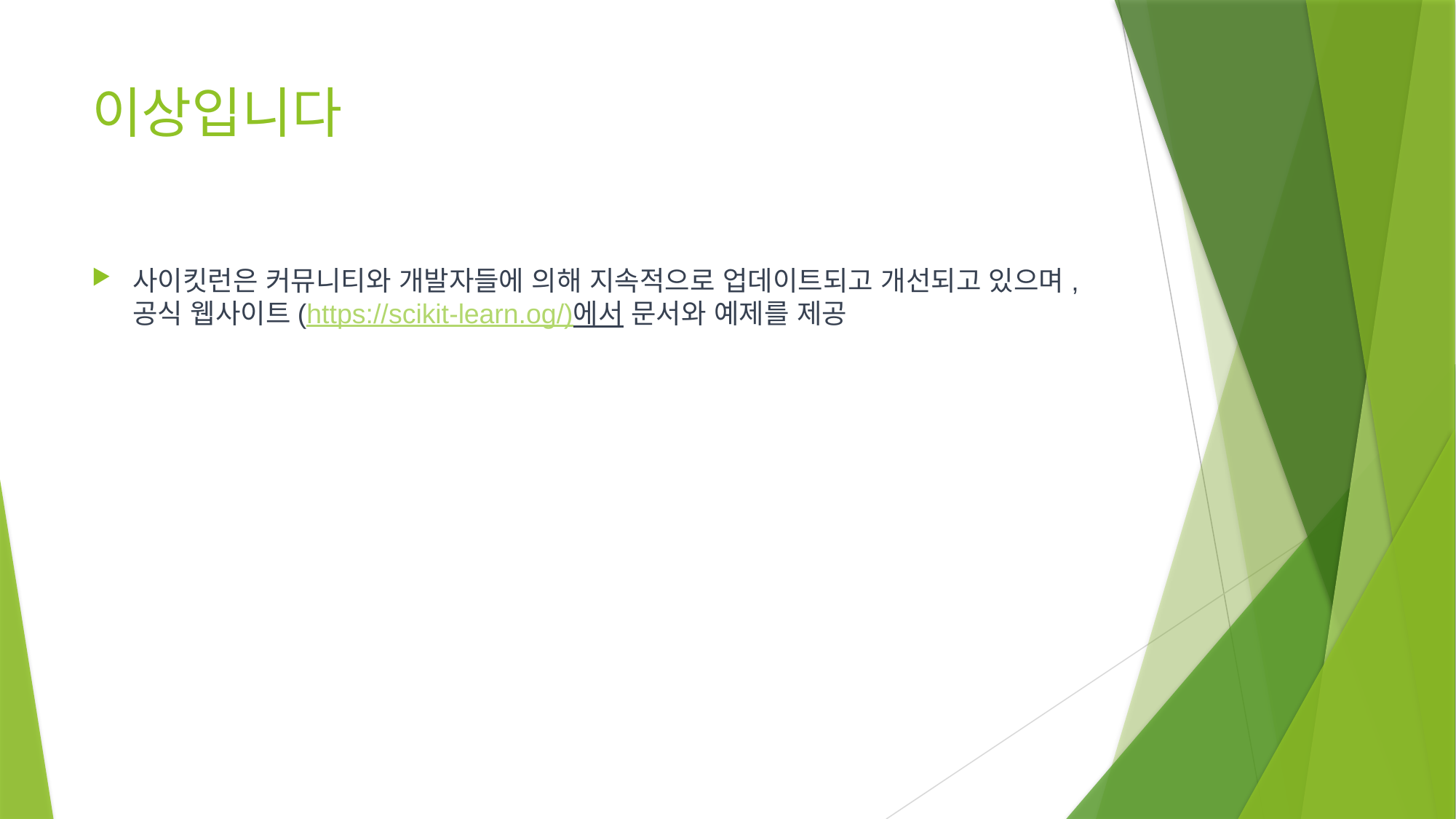

# 이상입니다
사이킷런은 커뮤니티와 개발자들에 의해 지속적으로 업데이트되고 개선되고 있으며, 공식 웹사이트(https://scikit-learn.og/)에서 문서와 예제를 제공